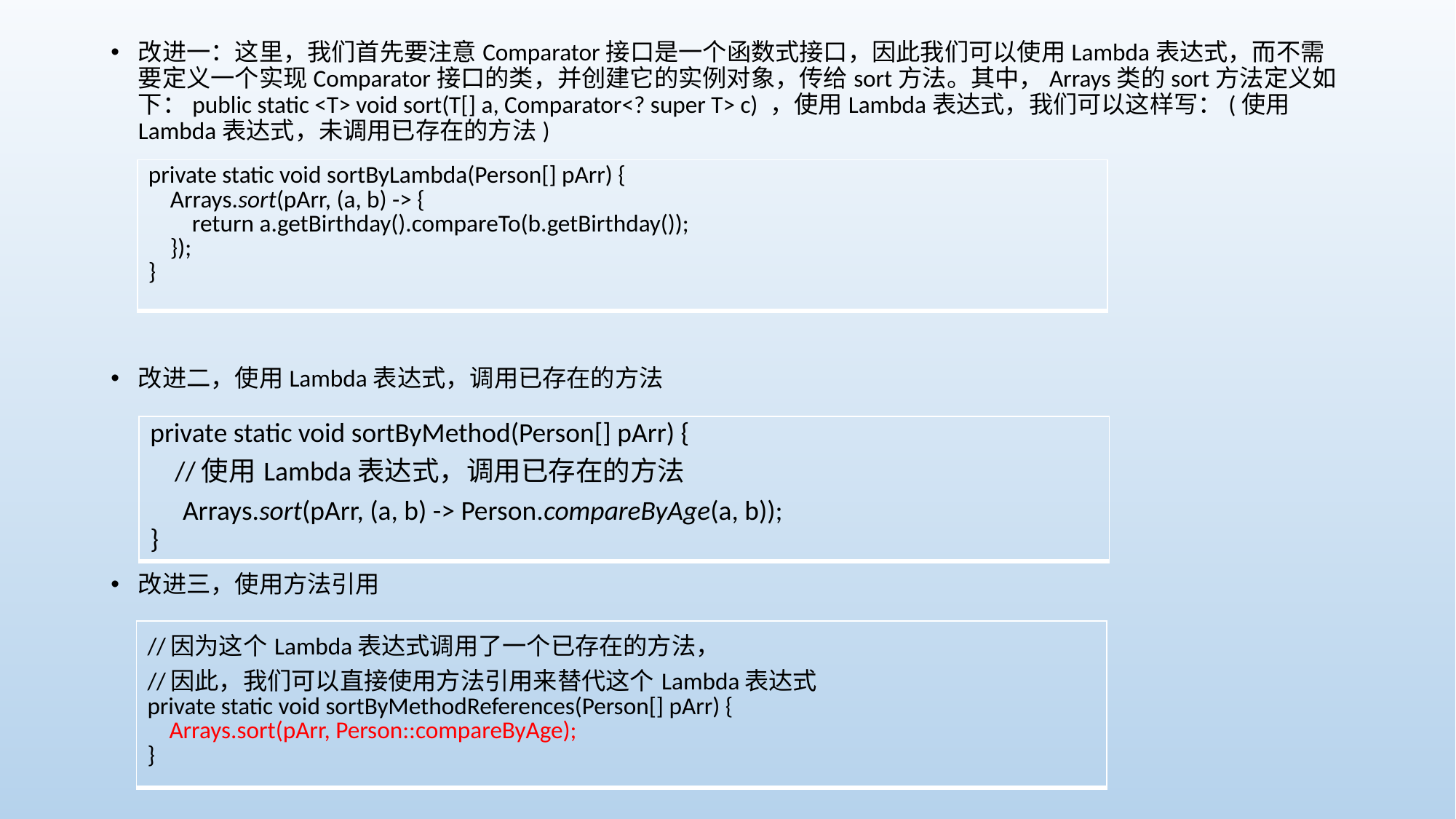

改进一：这里，我们首先要注意Comparator接口是一个函数式接口，因此我们可以使用Lambda表达式，而不需要定义一个实现Comparator接口的类，并创建它的实例对象，传给sort方法。其中，Arrays类的sort方法定义如下：public static <T> void sort(T[] a, Comparator<? super T> c) ，使用Lambda表达式，我们可以这样写：(使用Lambda表达式，未调用已存在的方法)

改进二，使用Lambda表达式，调用已存在的方法

改进三，使用方法引用

| private static void sortByLambda(Person[] pArr) { Arrays.sort(pArr, (a, b) -> { return a.getBirthday().compareTo(b.getBirthday()); }); } |
| --- |
| private static void sortByMethod(Person[] pArr) { //使用Lambda表达式，调用已存在的方法 Arrays.sort(pArr, (a, b) -> Person.compareByAge(a, b)); } |
| --- |
| //因为这个Lambda表达式调用了一个已存在的方法， //因此，我们可以直接使用方法引用来替代这个Lambda表达式 private static void sortByMethodReferences(Person[] pArr) { Arrays.sort(pArr, Person::compareByAge); } |
| --- |